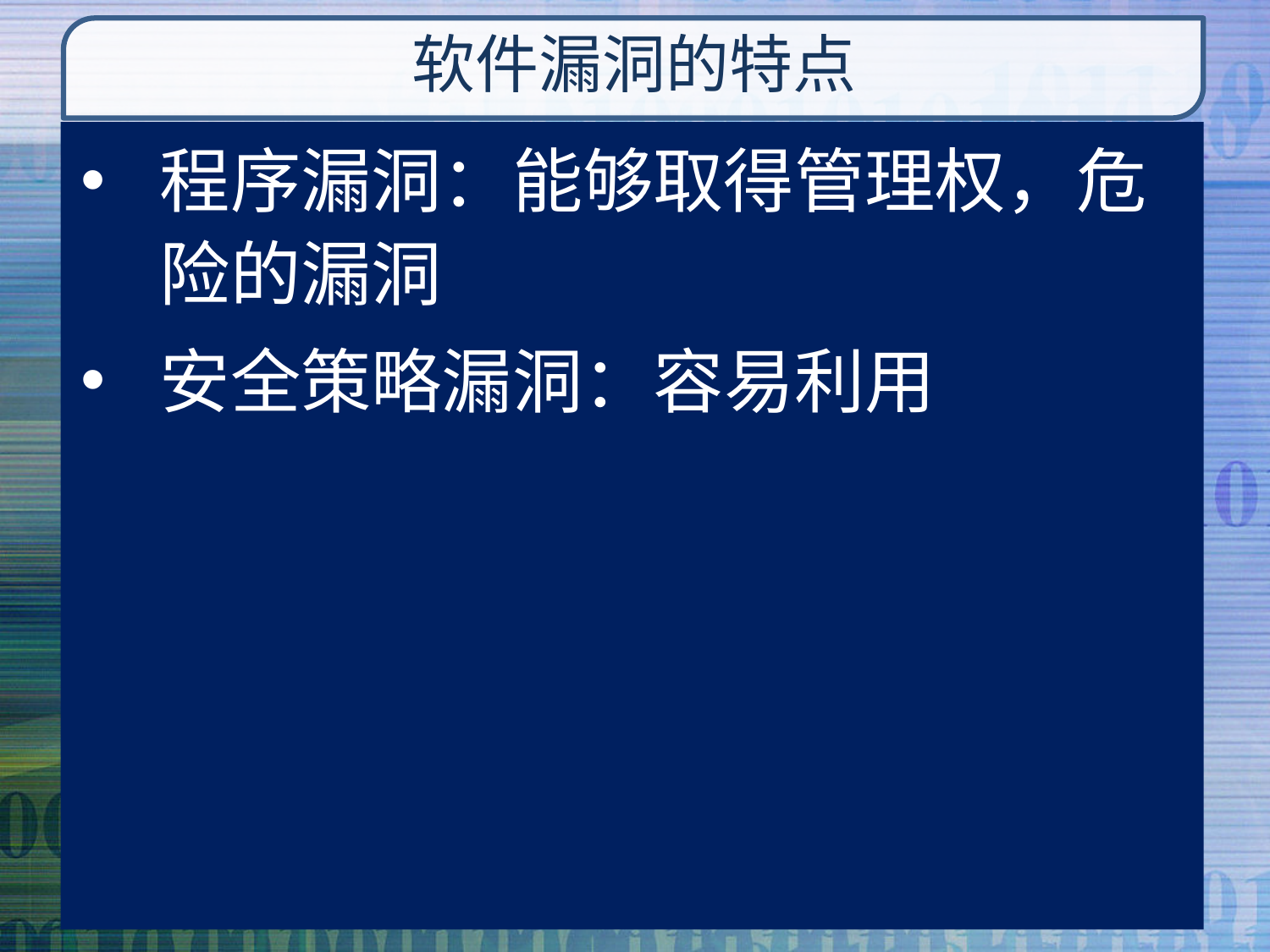

# 软件漏洞的特点
程序漏洞：能够取得管理权，危险的漏洞
安全策略漏洞：容易利用